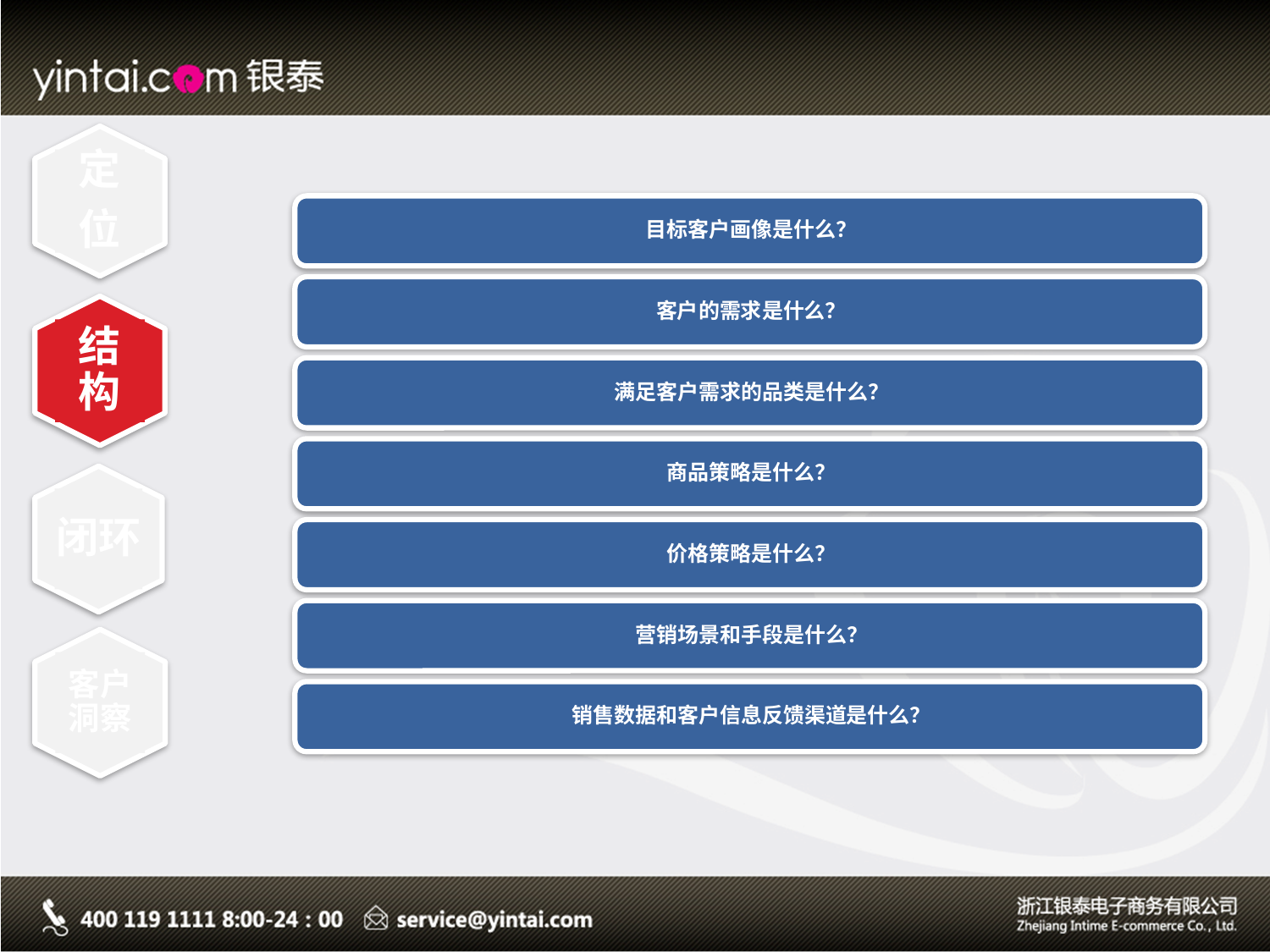

定
位
目标客户画像是什么？
客户的需求是什么？
满足客户需求的品类是什么？
商品策略是什么？
价格策略是什么？
营销场景和手段是什么？
销售数据和客户信息反馈渠道是什么？

结构

闭环

客户洞察